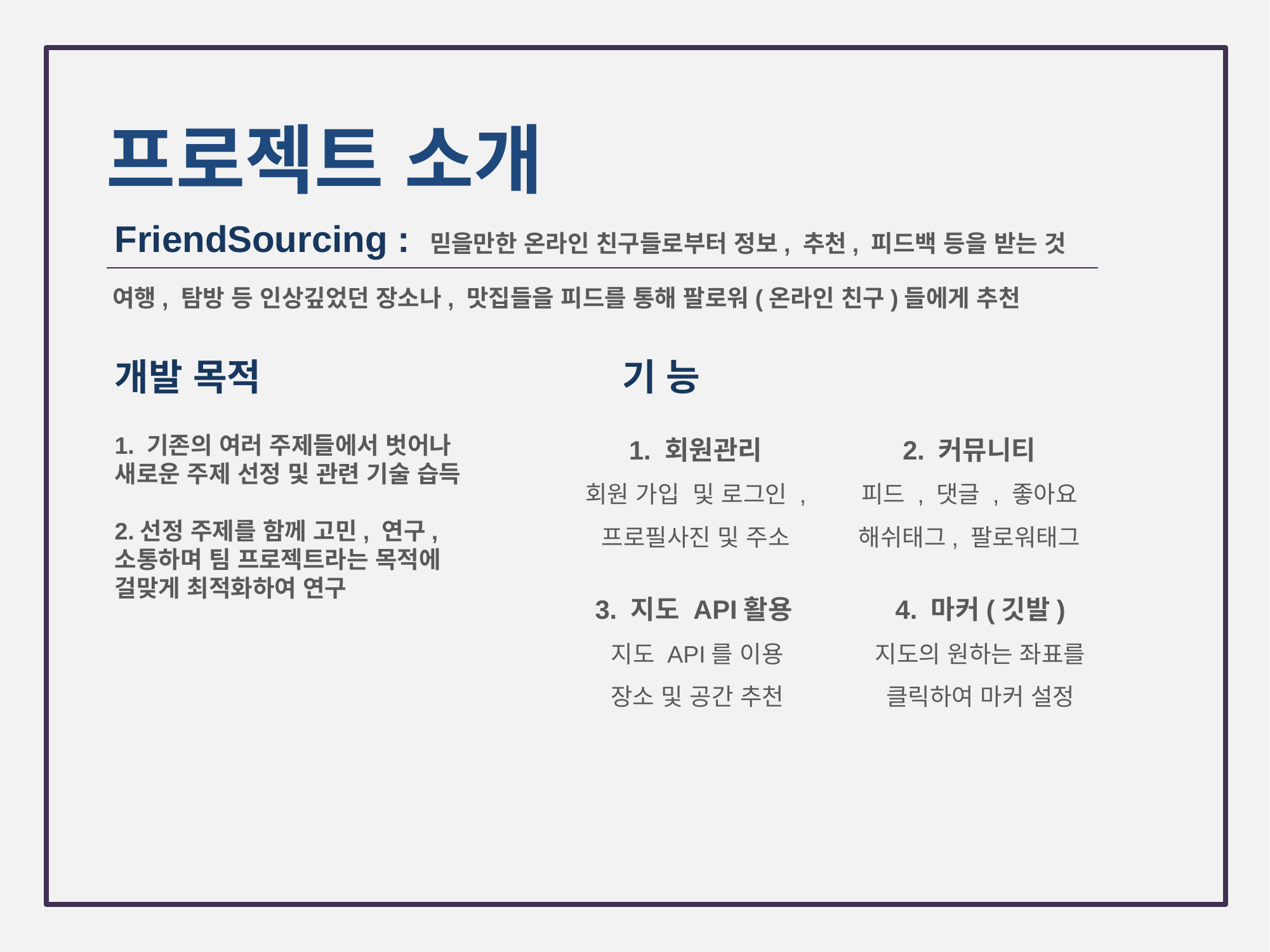

# 프로젝트 소개
FriendSourcing : 믿을만한 온라인 친구들로부터 정보, 추천, 피드백 등을 받는 것

여행, 탐방 등 인상깊었던 장소나, 맛집들을 피드를 통해 팔로워(온라인 친구)들에게 추천
개발 목적
기 능
1. 회원관리
회원 가입  및 로그인 , 프로필사진 및 주소
2. 커뮤니티
피드 , 댓글 , 좋아요
해쉬태그, 팔로워태그
1. 기존의 여러 주제들에서 벗어나 새로운 주제 선정 및 관련 기술 습득

2.선정 주제를 함께 고민, 연구, 소통하며 팀 프로젝트라는 목적에 걸맞게 최적화하여 연구
3. 지도 API활용
지도 API를 이용
장소 및 공간 추천
4. 마커(깃발)
지도의 원하는 좌표를 클릭하여 마커 설정